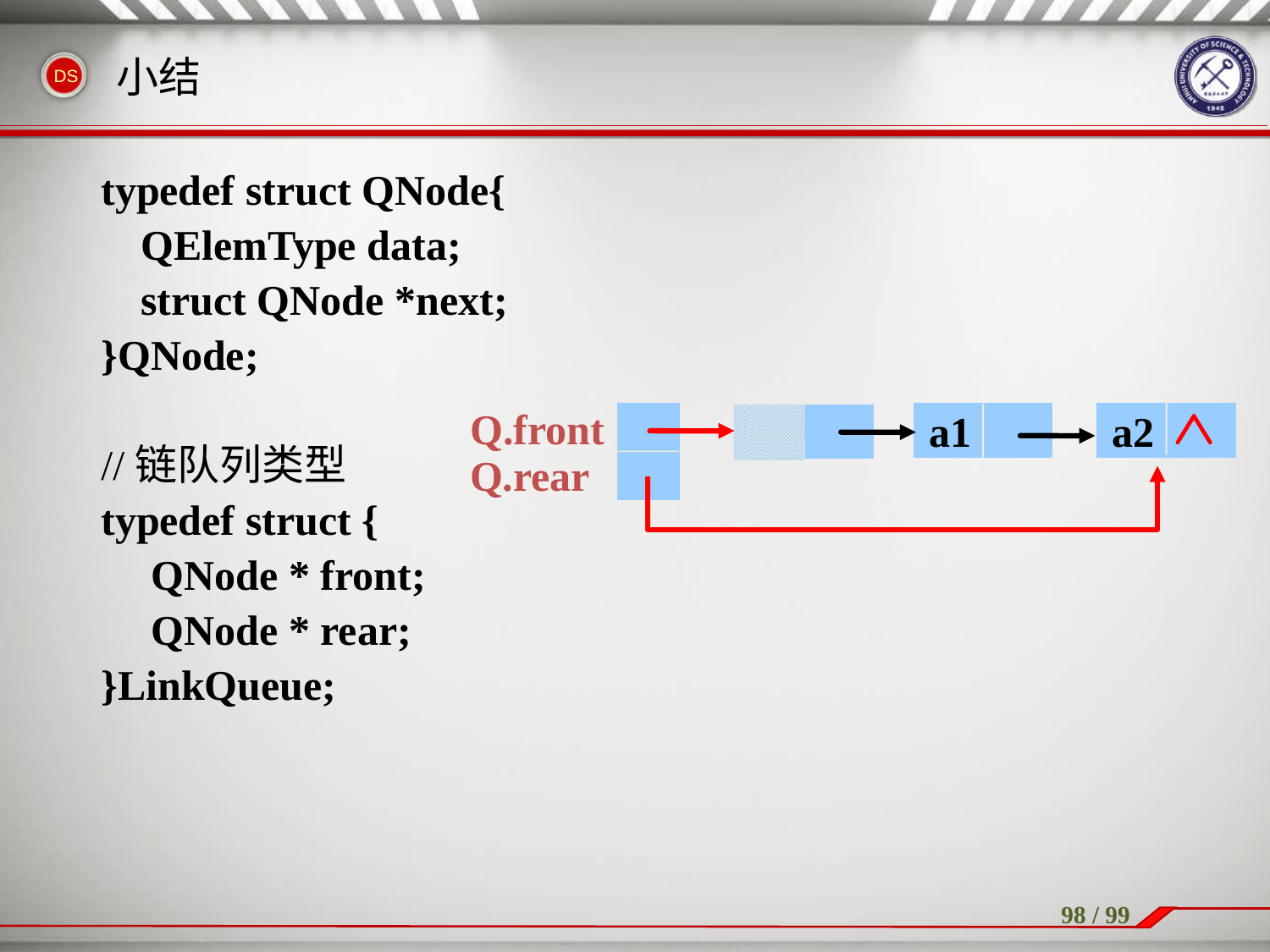

# 小结
typedef struct QNode{
	QElemType data;
	struct QNode *next;
}QNode;

//链队列类型
typedef struct {
	 QNode * front;
	 QNode * rear;
}LinkQueue;

Q.front

a1
a2

Q.rear